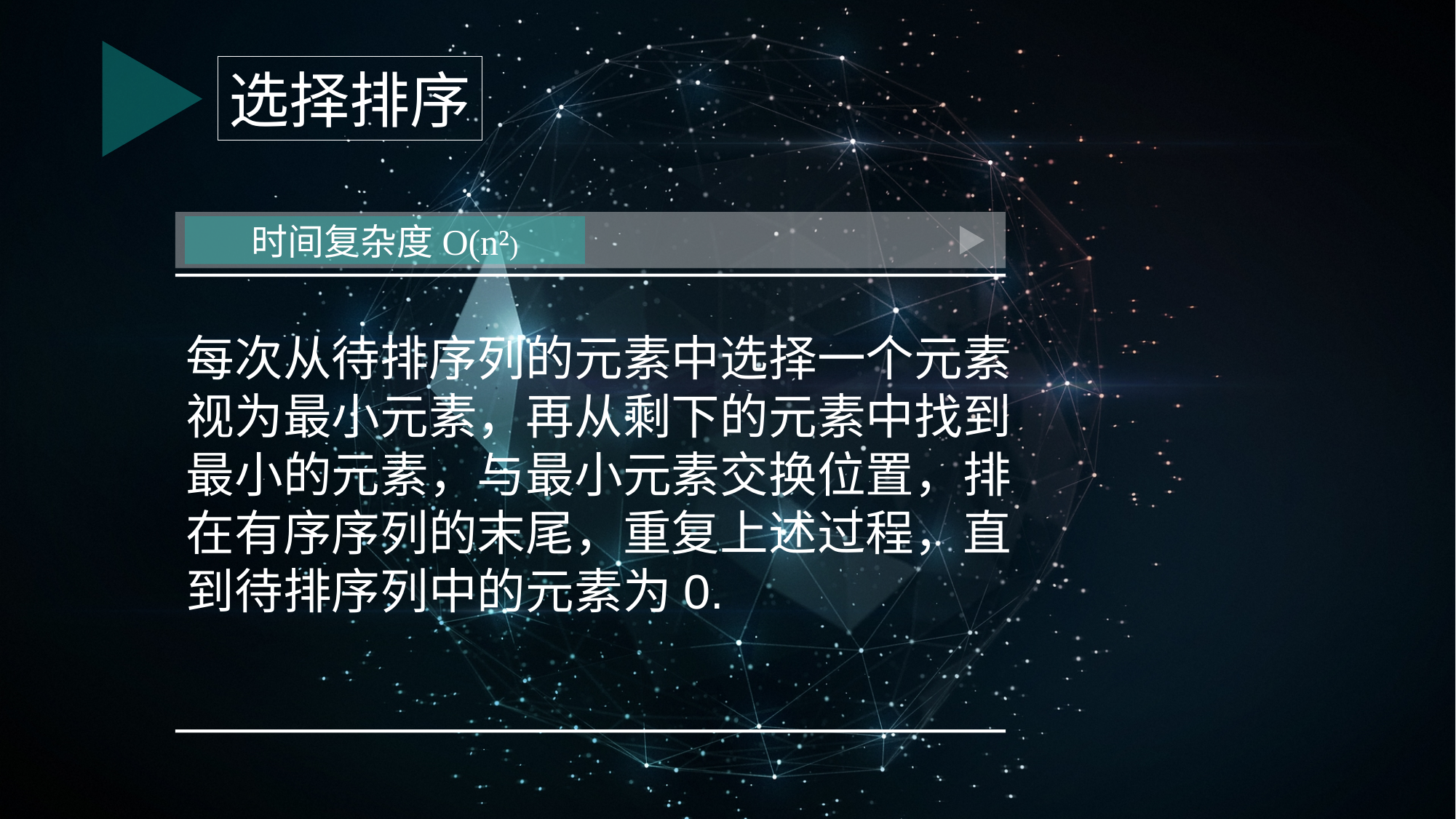

选择排序

时间复杂度O(n²)

每次从待排序列的元素中选择一个元素视为最小元素，再从剩下的元素中找到最小的元素，与最小元素交换位置，排在有序序列的末尾，重复上述过程，直到待排序列中的元素为0.